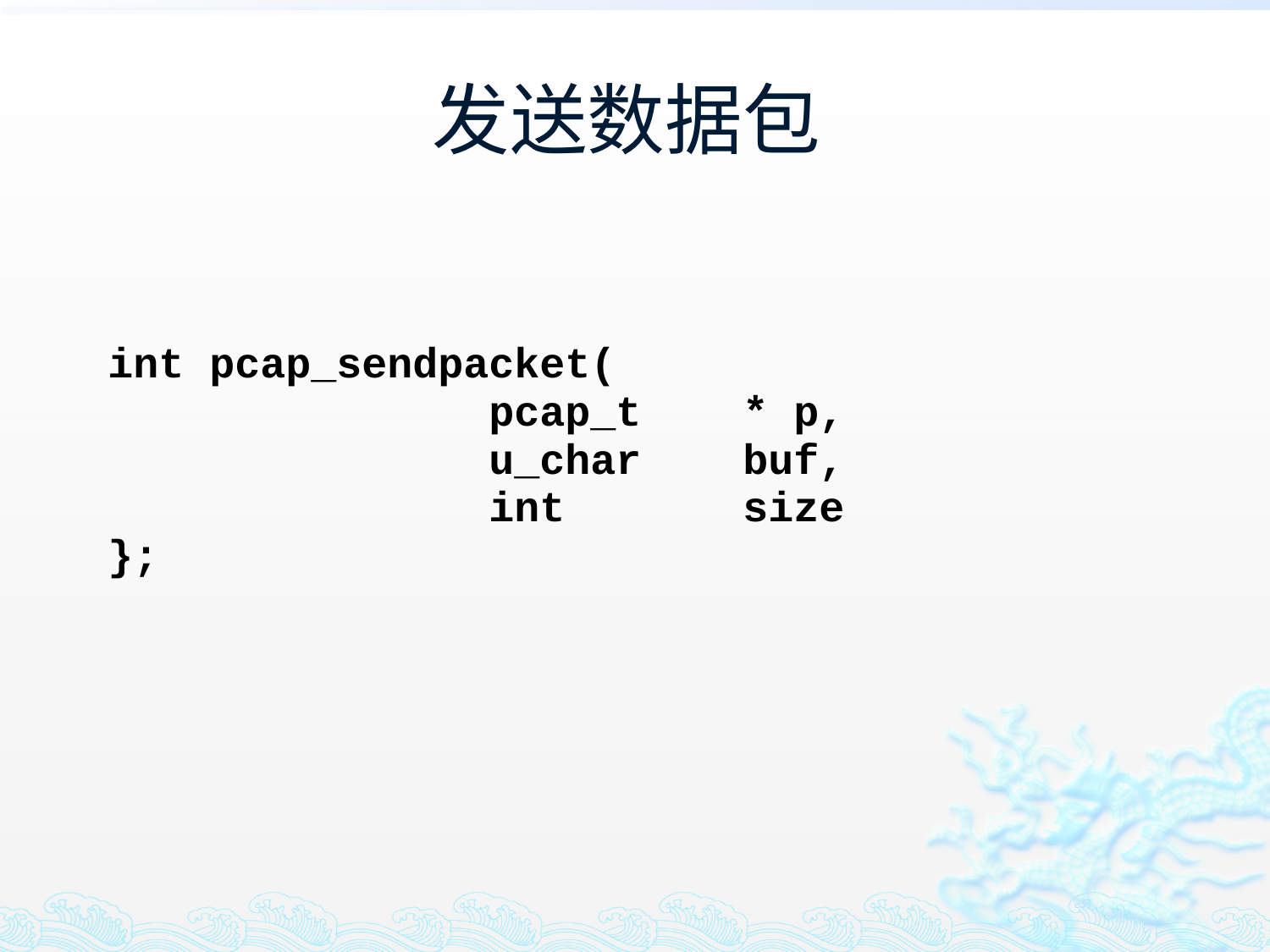

# 发送数据包
| int pcap\_sendpacket( pcap\_t \* p, u\_char buf, int size }; |
| --- |